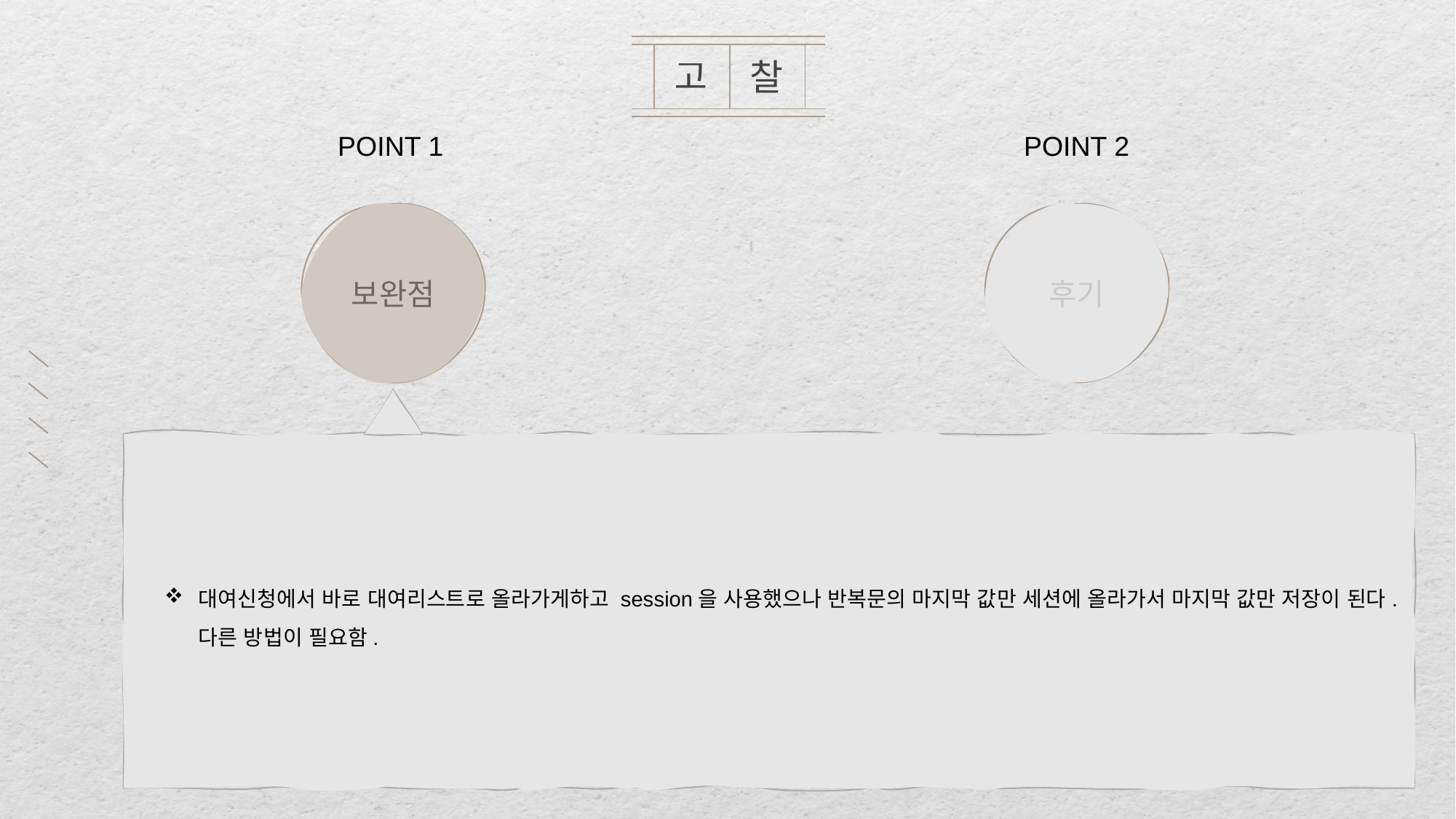

고
찰
POINT 1
POINT 2
보완점
후기

대여신청에서 바로 대여리스트로 올라가게하고 session을 사용했으나 반복문의 마지막 값만 세션에 올라가서 마지막 값만 저장이 된다. 다른 방법이 필요함.